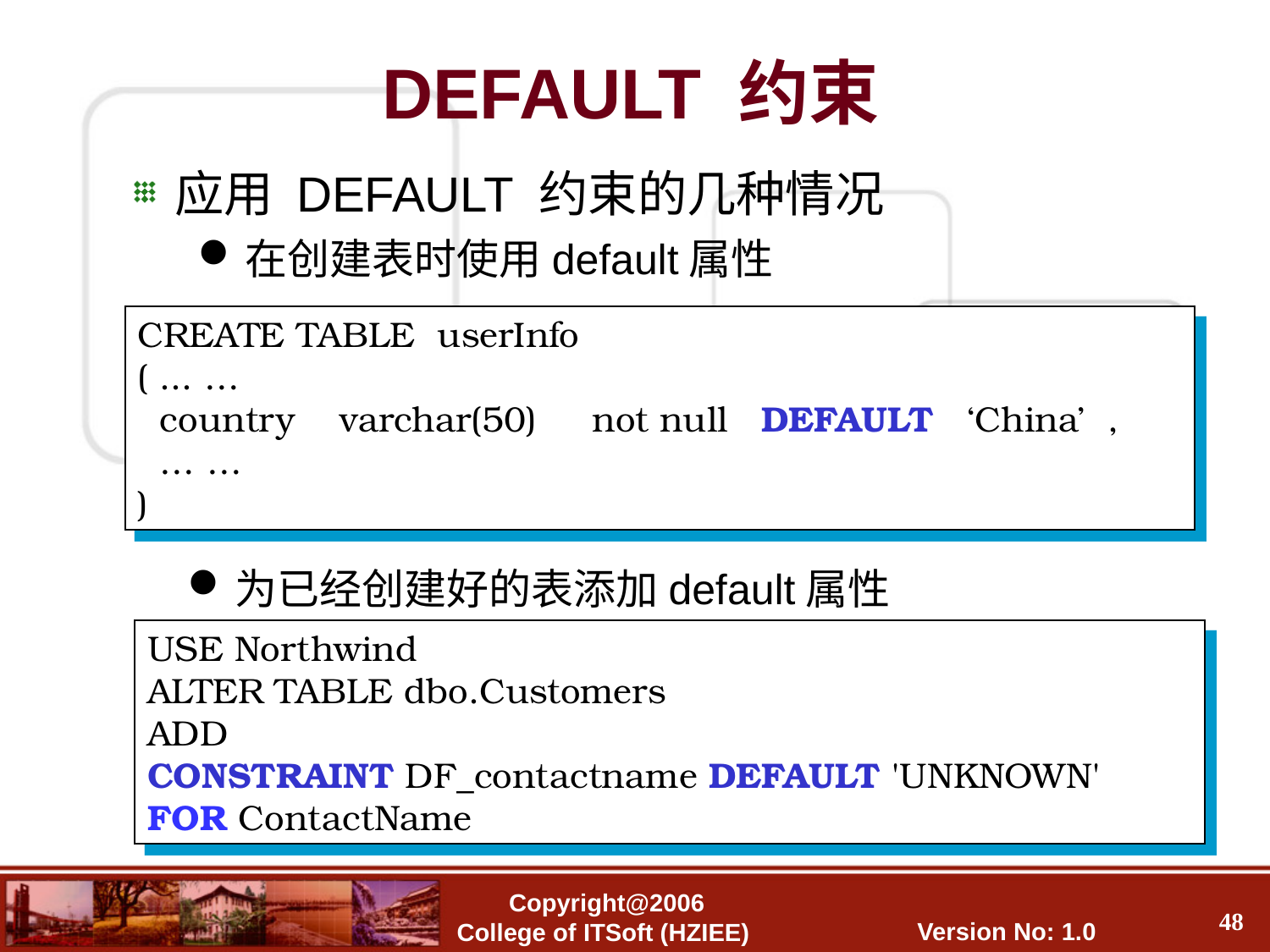

DEFAULT 约束
应用 DEFAULT 约束的几种情况
在创建表时使用default属性
CREATE TABLE  userInfo
( ... …
  country    varchar(50)     not null   DEFAULT   ‘China’  ,
  … …
)
为已经创建好的表添加default属性
USE Northwind
ALTER TABLE dbo.Customers
ADD
CONSTRAINT DF_contactname DEFAULT 'UNKNOWN'
FOR ContactName